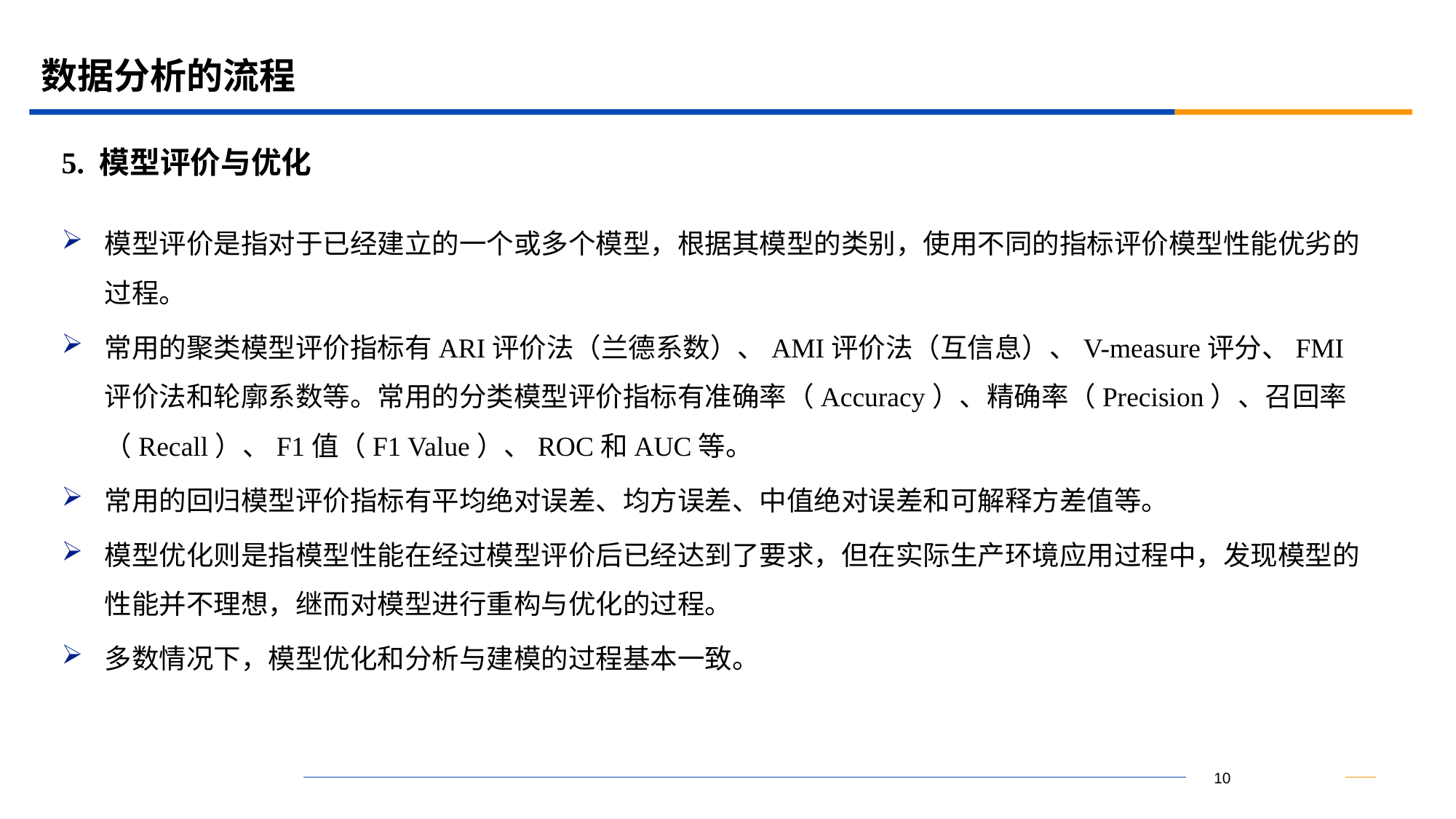

# 数据分析的流程
5. 模型评价与优化
模型评价是指对于已经建立的一个或多个模型，根据其模型的类别，使用不同的指标评价模型性能优劣的过程。
常用的聚类模型评价指标有ARI评价法（兰德系数）、AMI评价法（互信息）、V-measure评分、FMI评价法和轮廓系数等。常用的分类模型评价指标有准确率（Accuracy）、精确率（Precision）、召回率（Recall）、F1值（F1 Value）、ROC和AUC等。
常用的回归模型评价指标有平均绝对误差、均方误差、中值绝对误差和可解释方差值等。
模型优化则是指模型性能在经过模型评价后已经达到了要求，但在实际生产环境应用过程中，发现模型的性能并不理想，继而对模型进行重构与优化的过程。
多数情况下，模型优化和分析与建模的过程基本一致。